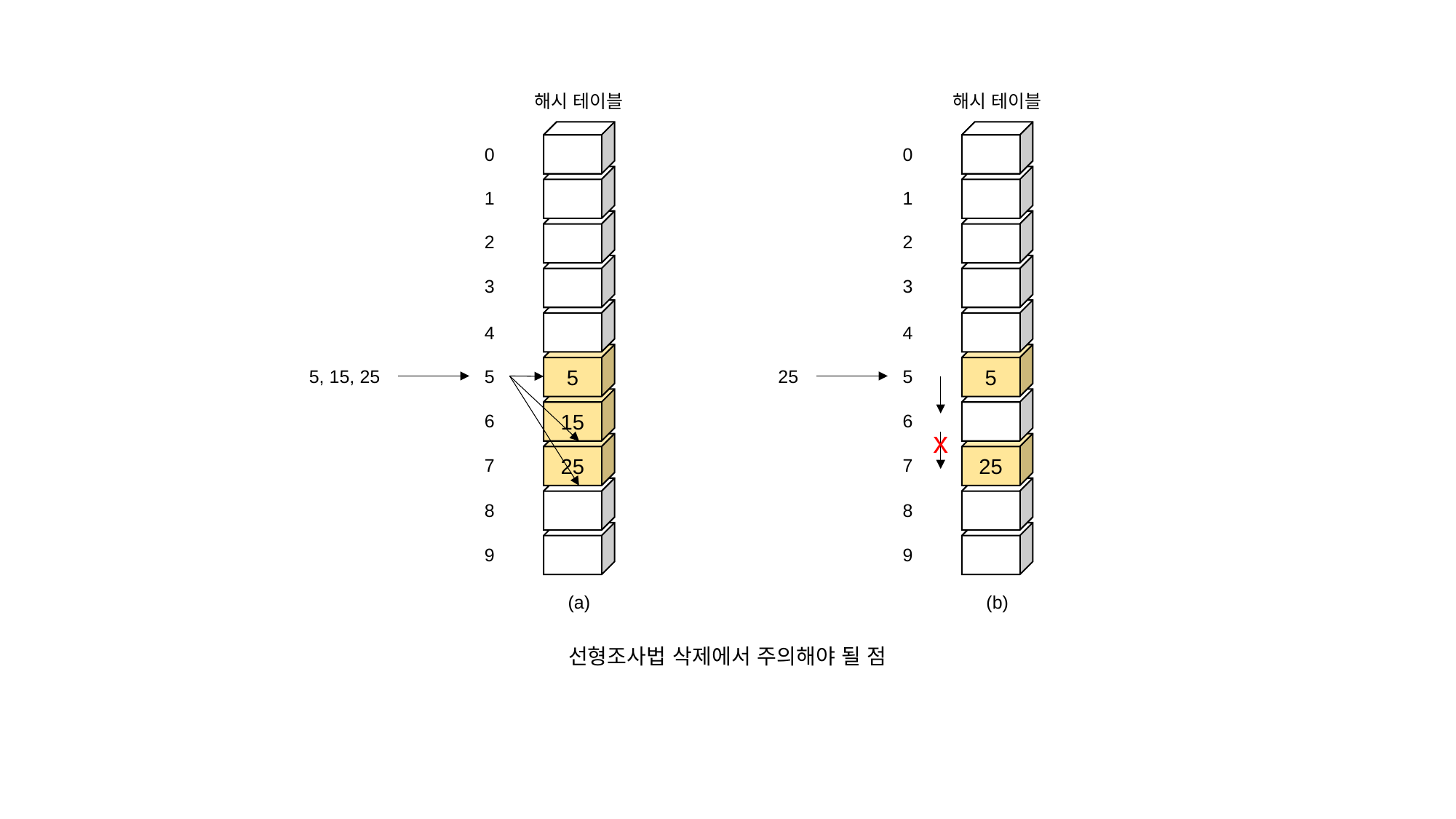

해시 테이블
해시 테이블

0
0

1
1

2
2

3
3

4
4
5
5
5, 15, 25
5
25
5
15

6
6
x
25
25
7
7

8
8

9
9
(a)
(b)
선형조사법 삭제에서 주의해야 될 점